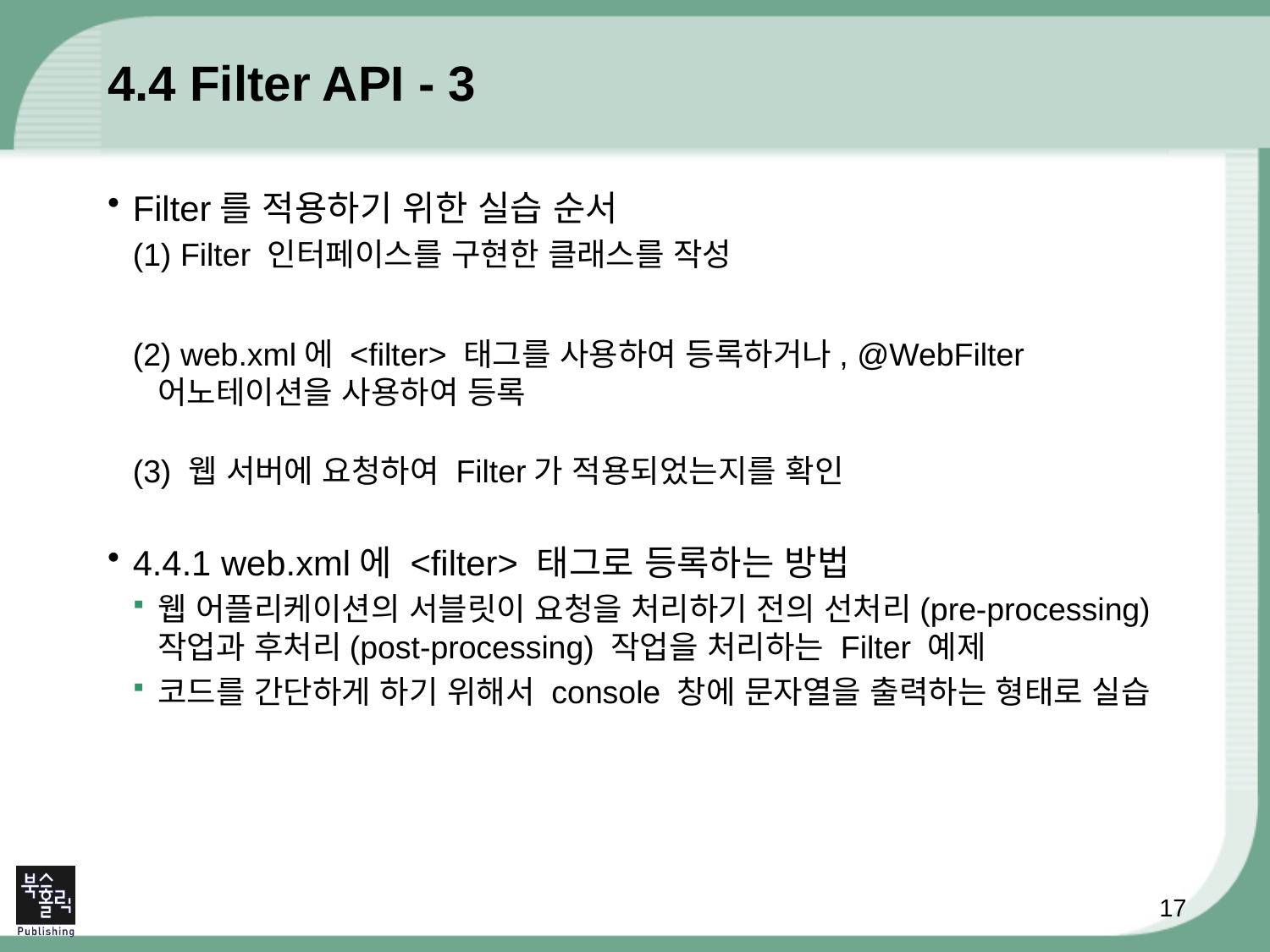

# 4.4 Filter API - 3
Filter를 적용하기 위한 실습 순서
(1) Filter 인터페이스를 구현한 클래스를 작성

(2) web.xml에 <filter> 태그를 사용하여 등록하거나, @WebFilter 어노테이션을 사용하여 등록

(3) 웹 서버에 요청하여 Filter가 적용되었는지를 확인

4.4.1 web.xml에 <filter> 태그로 등록하는 방법
웹 어플리케이션의 서블릿이 요청을 처리하기 전의 선처리(pre-processing) 작업과 후처리(post-processing) 작업을 처리하는 Filter 예제
코드를 간단하게 하기 위해서 console 창에 문자열을 출력하는 형태로 실습
17